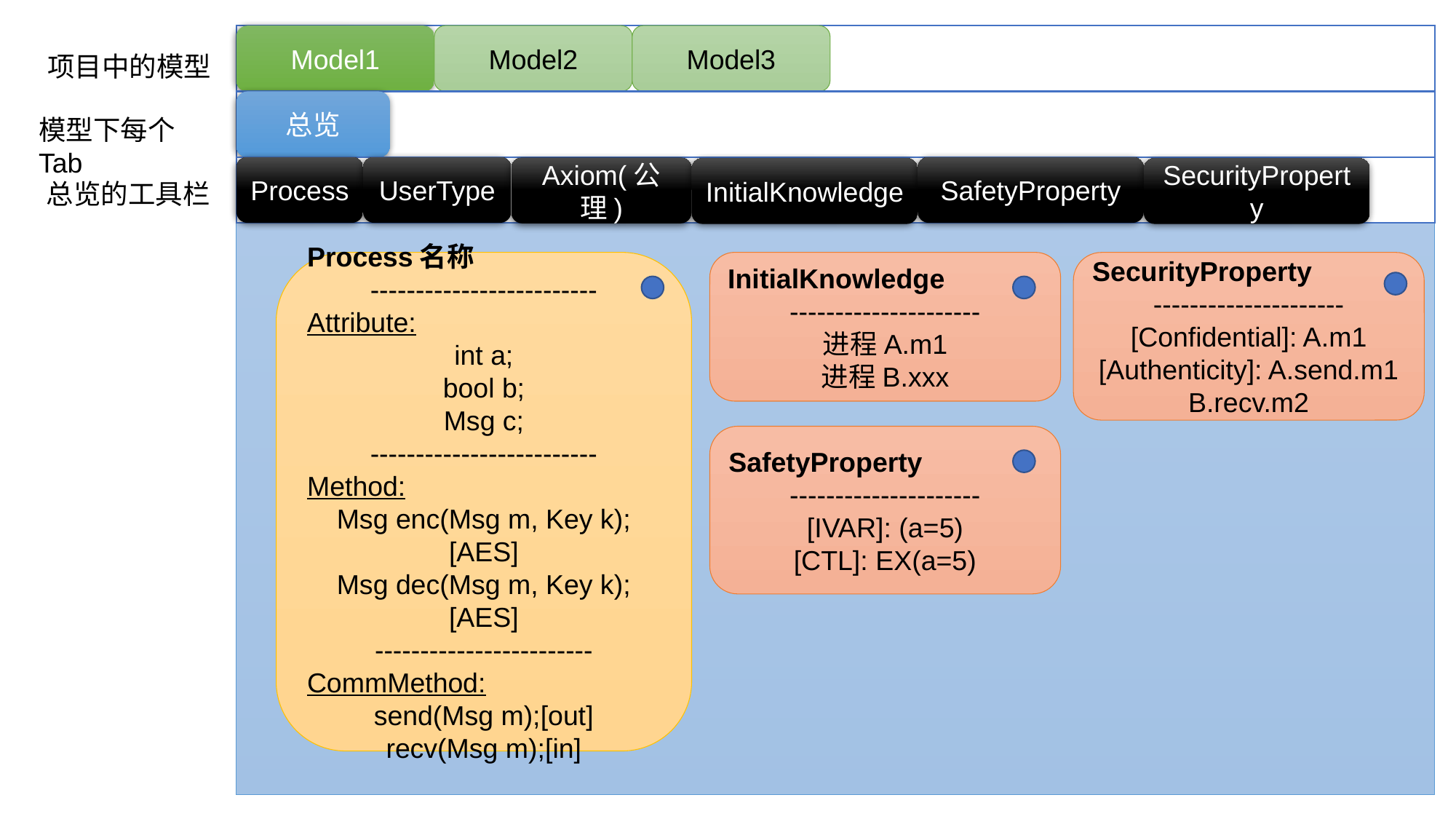

Model2
Model3
Model1

项目中的模型

总览
模型下每个Tab
Process

UserType
SafetyProperty
Axiom(公理)
InitialKnowledge
SecurityProperty
总览的工具栏
Process名称
-------------------------
Attribute:
int a;
bool b;
Msg c;
-------------------------
Method:
Msg enc(Msg m, Key k);[AES]
Msg dec(Msg m, Key k);[AES]
------------------------
CommMethod:
send(Msg m);[out]
recv(Msg m);[in]
InitialKnowledge
---------------------
进程A.m1
进程B.xxx
SecurityProperty
---------------------
[Confidential]: A.m1
[Authenticity]: A.send.m1 B.recv.m2

SafetyProperty
---------------------
[IVAR]: (a=5)
[CTL]: EX(a=5)